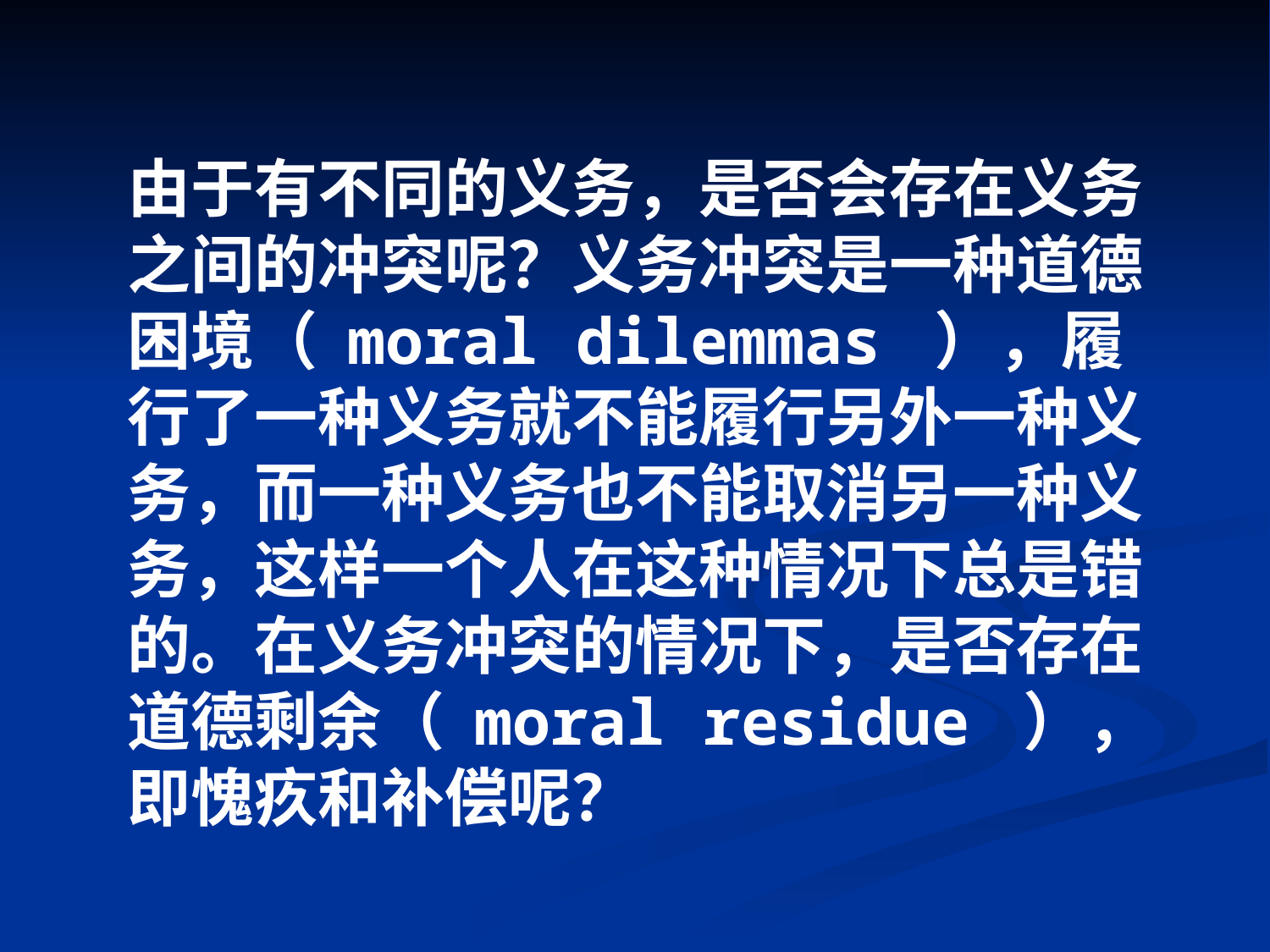

由于有不同的义务，是否会存在义务之间的冲突呢？义务冲突是一种道德困境（ moral dilemmas ），履行了一种义务就不能履行另外一种义务，而一种义务也不能取消另一种义务，这样一个人在这种情况下总是错的。在义务冲突的情况下，是否存在道德剩余（ moral residue ），即愧疚和补偿呢？